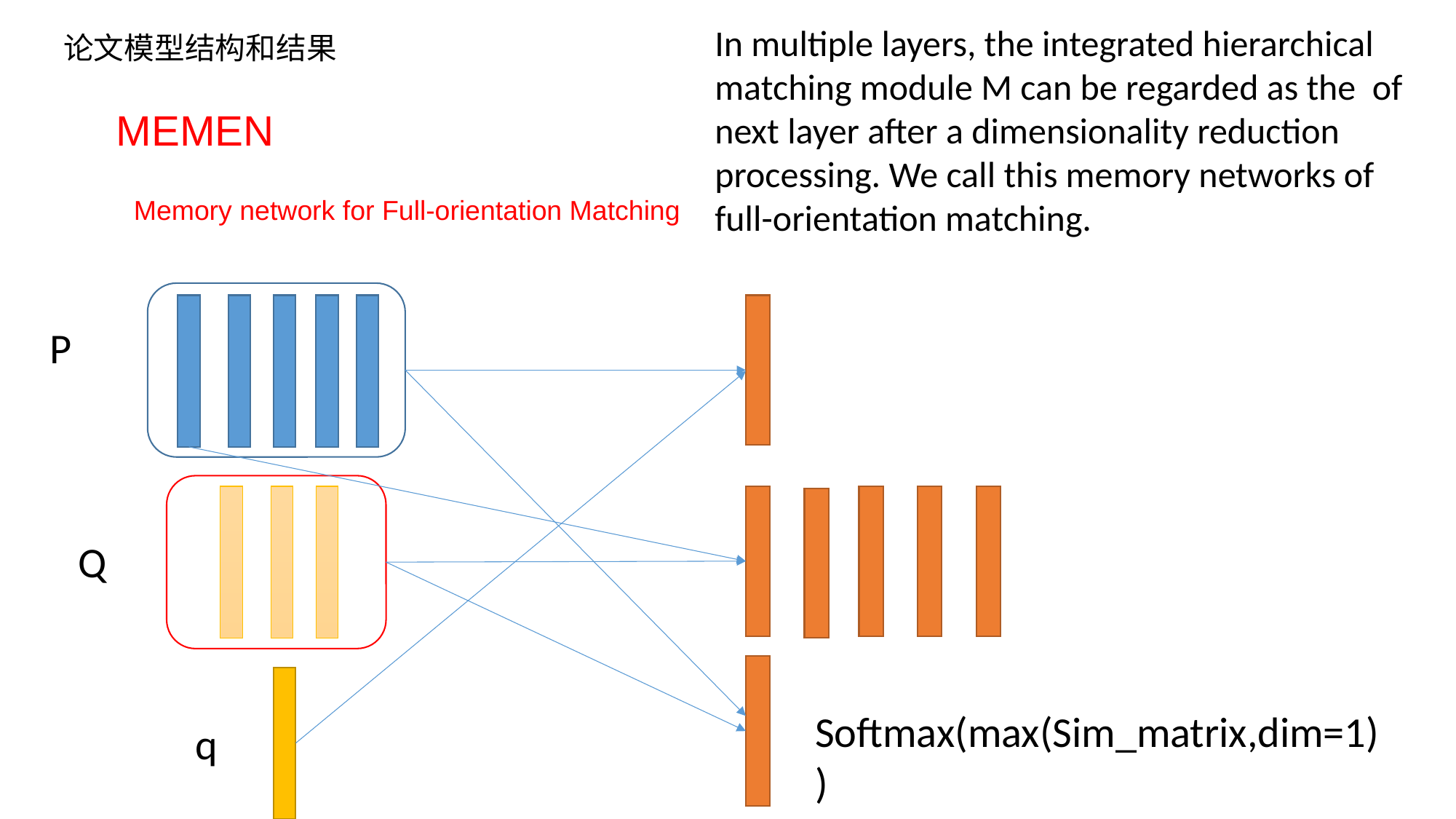

In multiple layers, the integrated hierarchical matching module M can be regarded as the  of next layer after a dimensionality reduction processing. We call this memory networks of full-orientation matching.
论文模型结构和结果
MEMEN
 Memory network for Full-orientation Matching

P

Q

Softmax(max(Sim_matrix,dim=1))
q